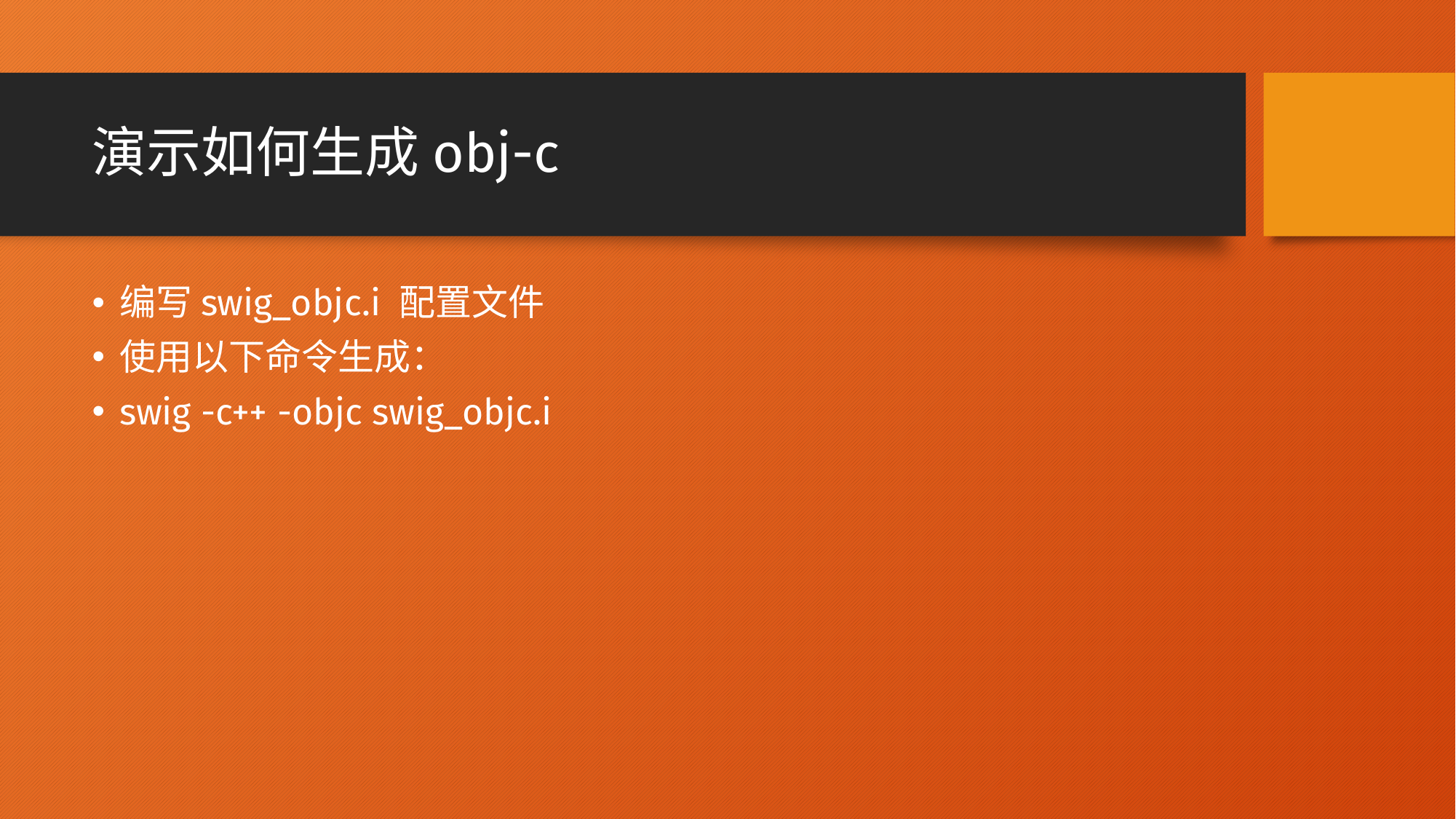

# 演示如何生成obj-c
编写swig_objc.i 配置文件
使用以下命令生成：
swig -c++ -objc swig_objc.i